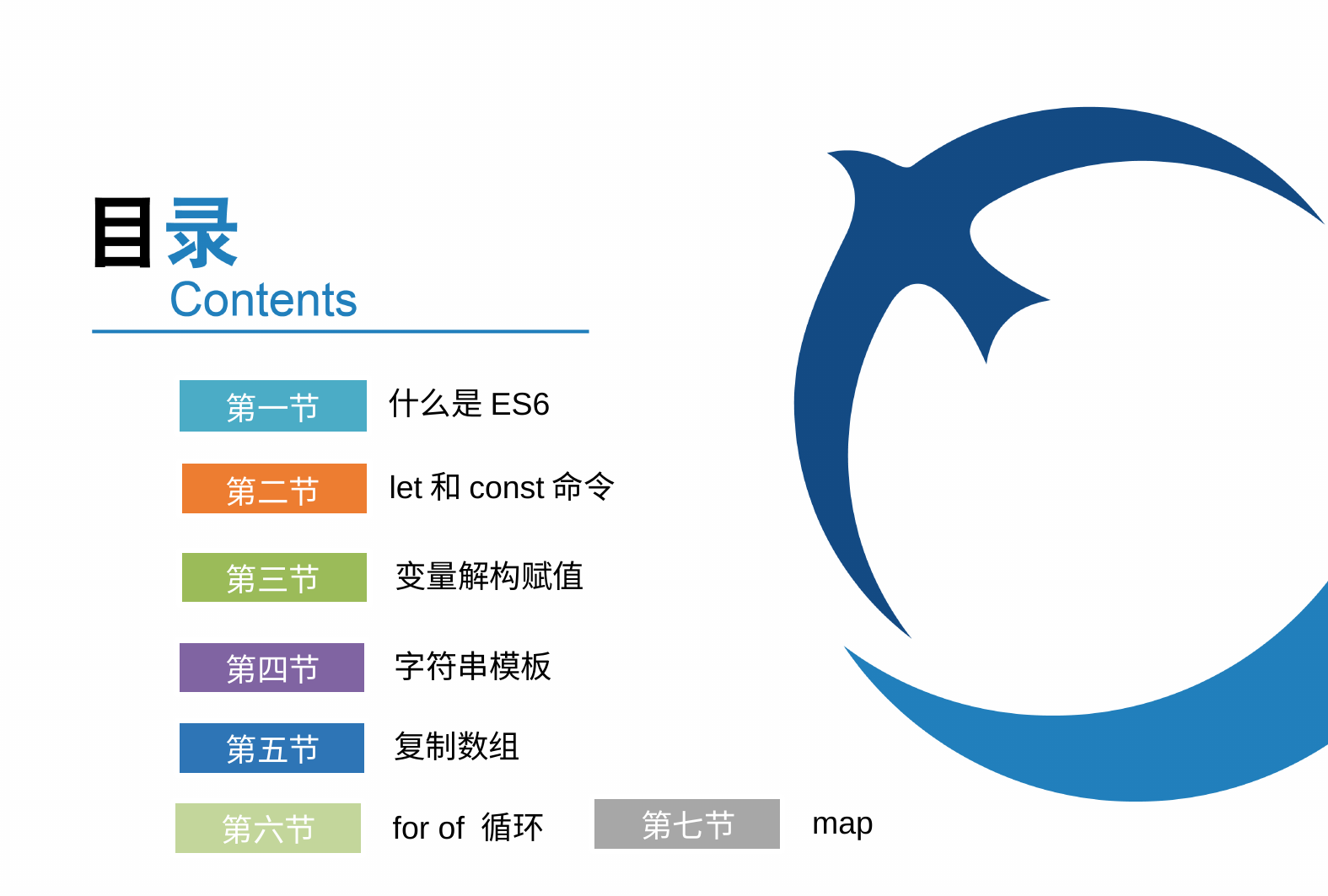

什么是ES6

第一节
let和const命令

第二节
变量解构赋值

第三节
字符串模板

第四节
复制数组

第五节
map

第七节
for of 循环

第六节